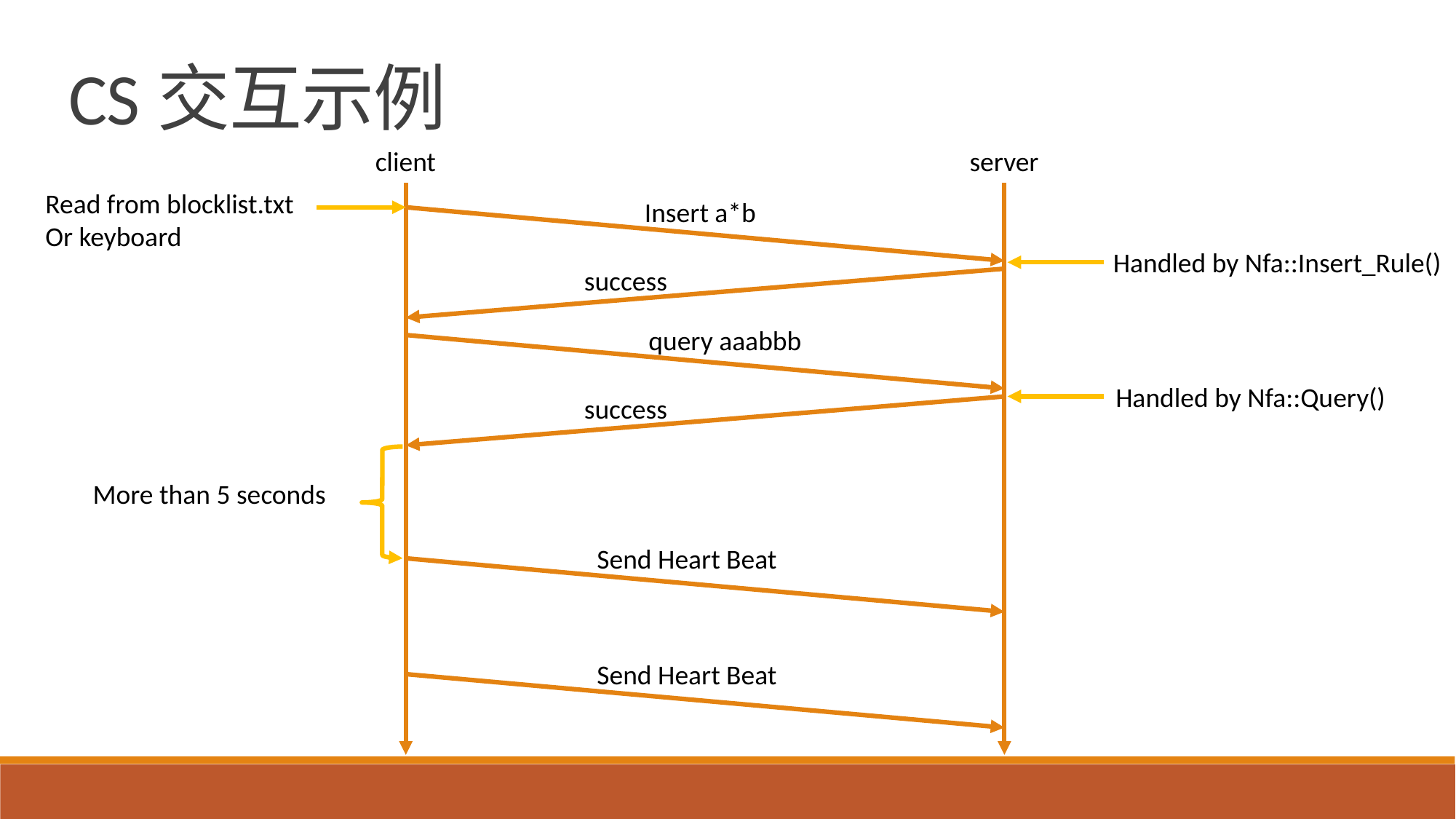

CS交互示例
client
server
Read from blocklist.txt
Or keyboard
Insert a*b
Handled by Nfa::Insert_Rule()
success
query aaabbb
Handled by Nfa::Query()
success

More than 5 seconds
Send Heart Beat
Send Heart Beat